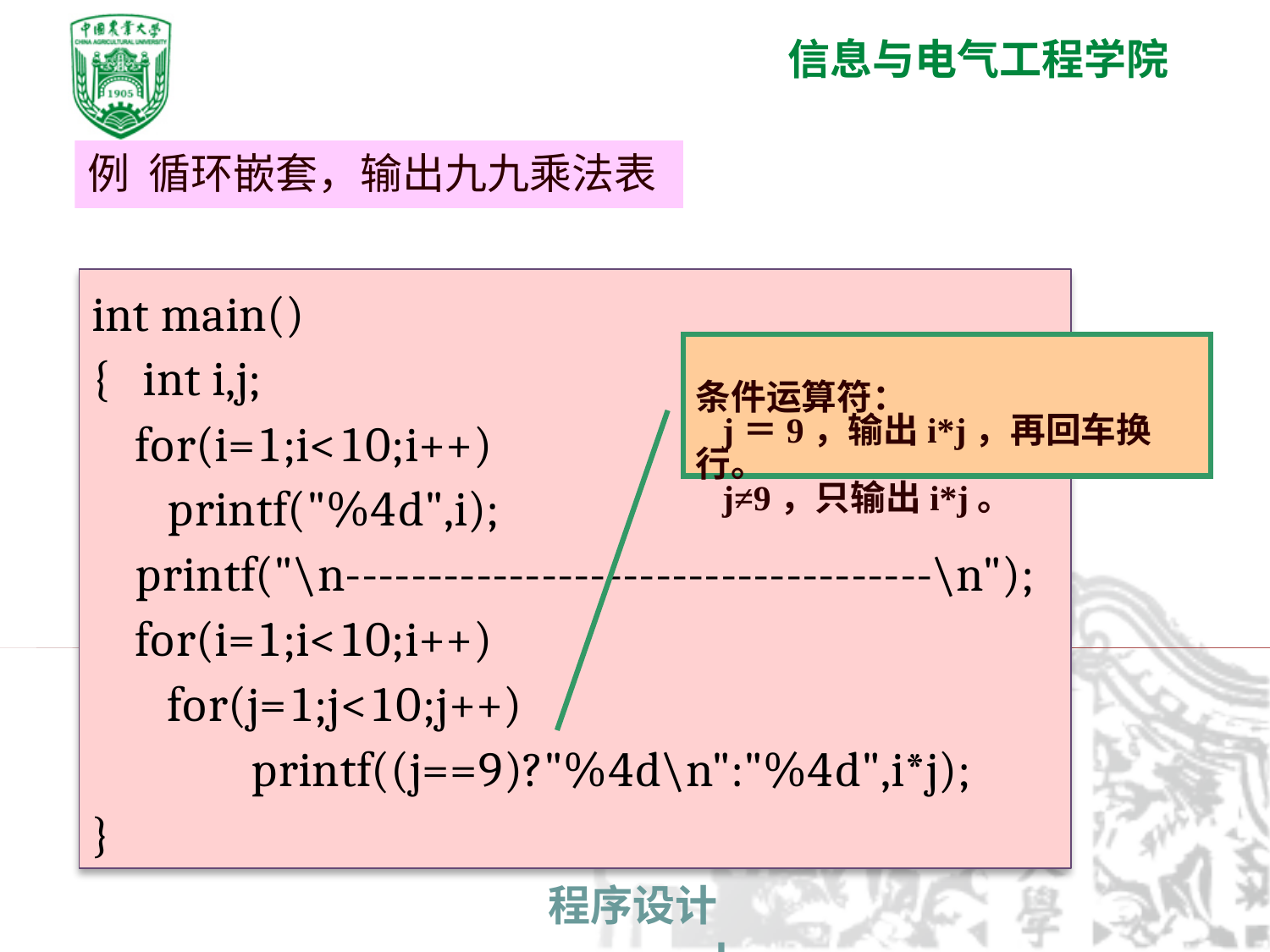

例  循环嵌套，输出九九乘法表
int main()
{   int i,j;
    for(i=1;i<10;i++)
       printf("%4d",i);
    printf("\n------------------------------------\n");
    for(i=1;i<10;i++)
       for(j=1;j<10;j++)
	   printf((j==9)?"%4d\n":"%4d",i*j);
}

条件运算符：
   j＝9，输出i*j，再回车换行。
   j≠9，只输出i*j。